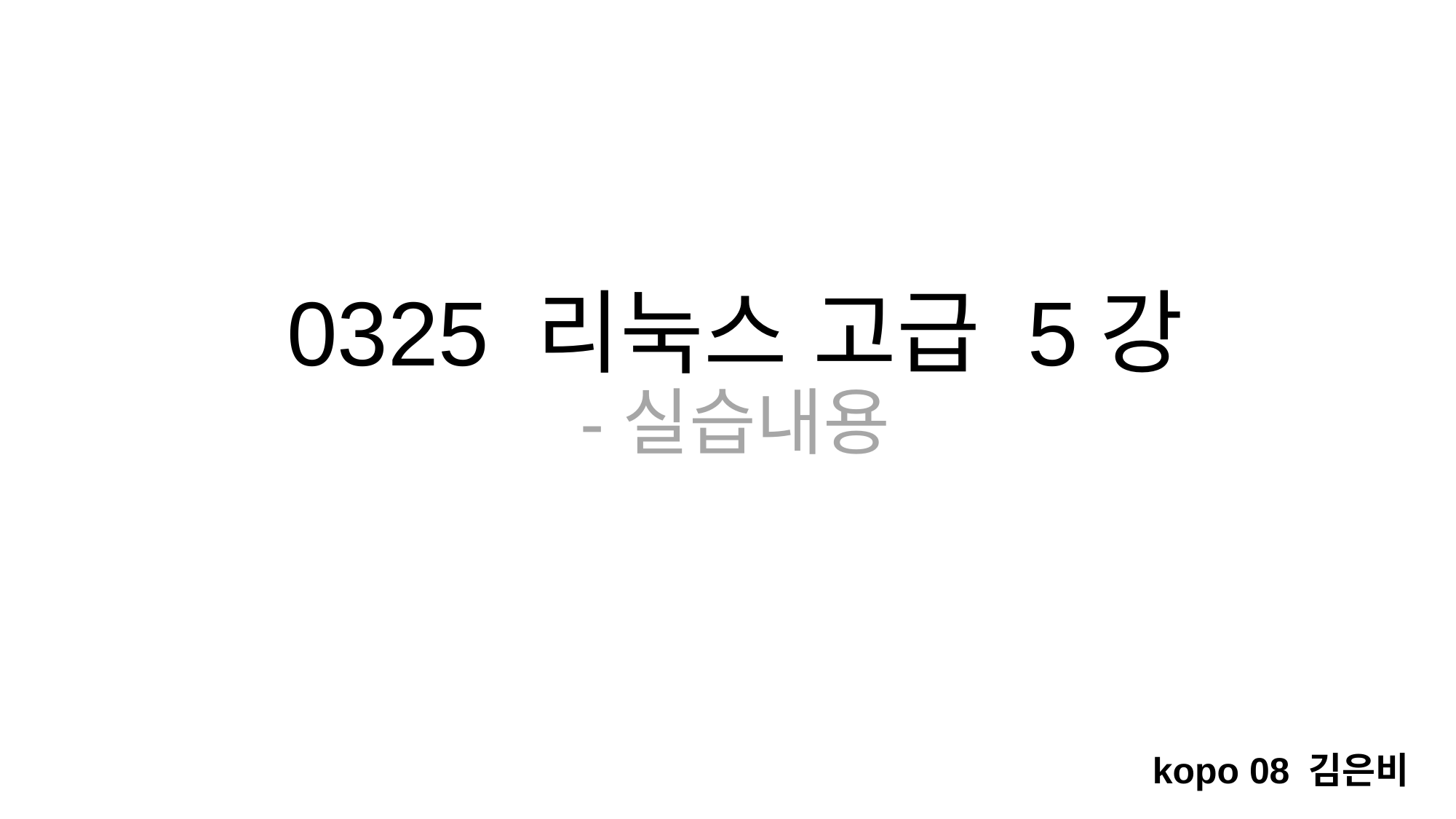

# 0325 리눅스 고급 5강 -실습내용
kopo 08 김은비